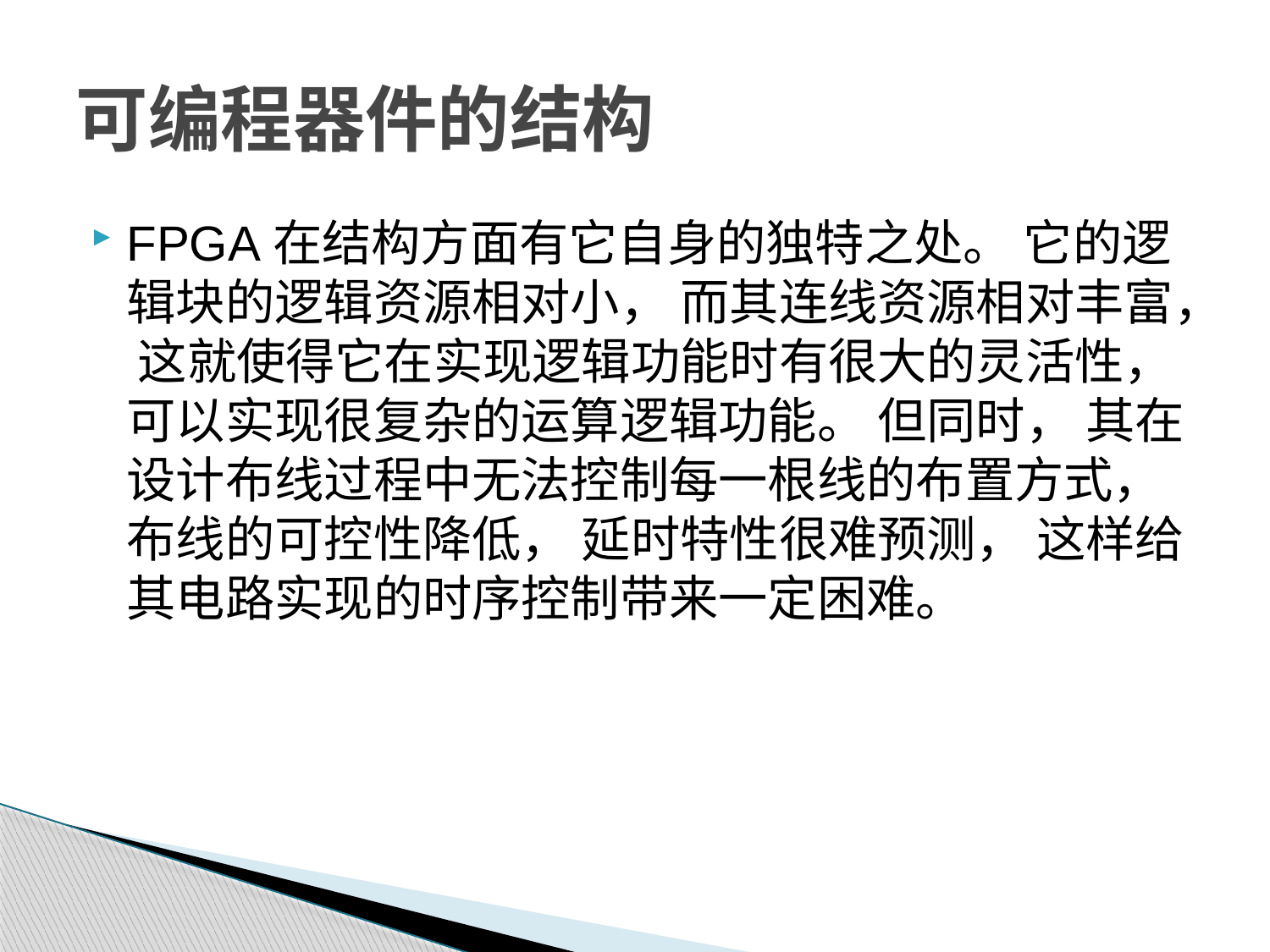

# 可编程器件的结构
FPGA在结构方面有它自身的独特之处。 它的逻辑块的逻辑资源相对小， 而其连线资源相对丰富， 这就使得它在实现逻辑功能时有很大的灵活性， 可以实现很复杂的运算逻辑功能。 但同时， 其在设计布线过程中无法控制每一根线的布置方式， 布线的可控性降低， 延时特性很难预测， 这样给其电路实现的时序控制带来一定困难。